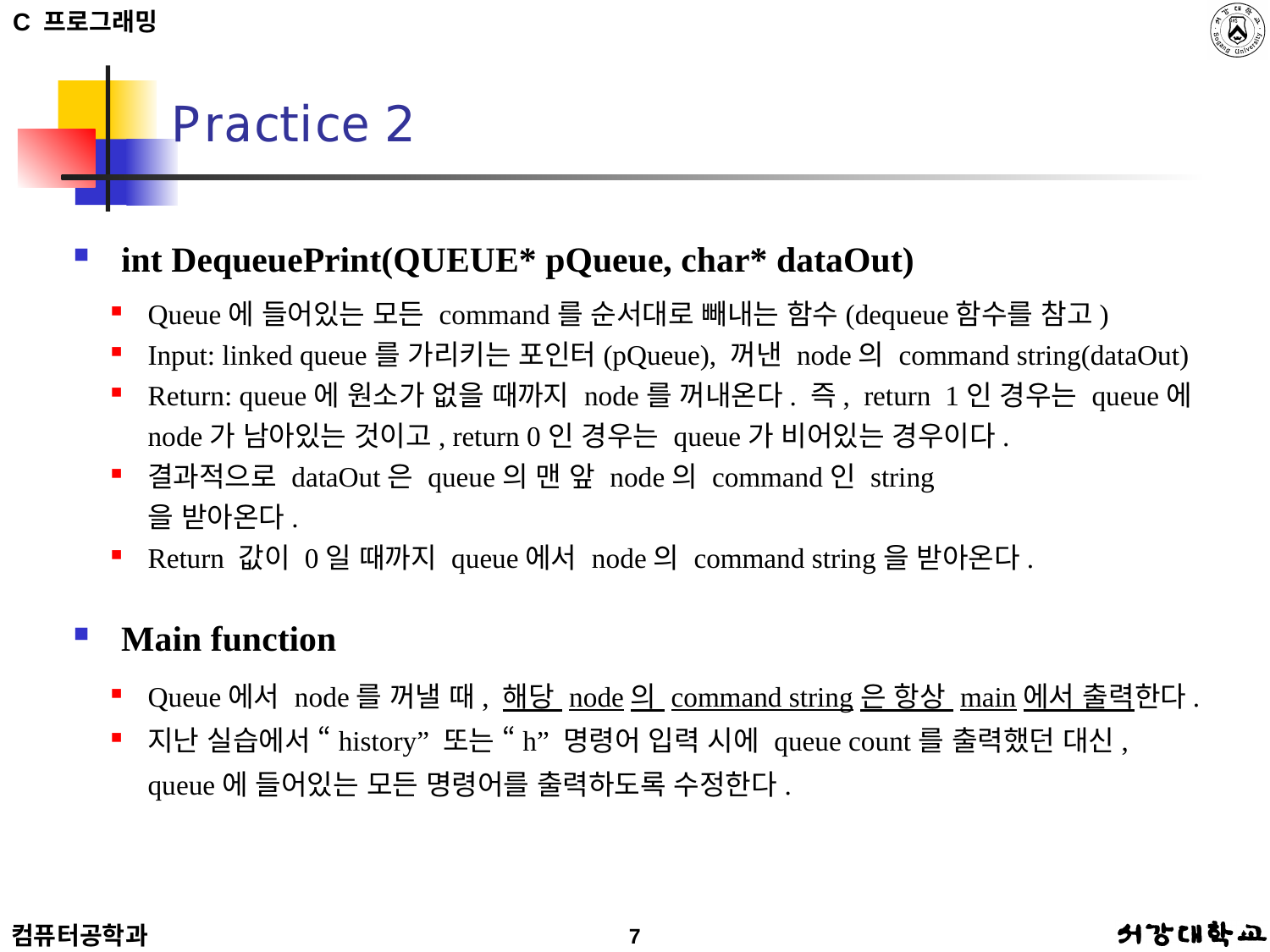

# Practice 2
int DequeuePrint(QUEUE* pQueue, char* dataOut)
Queue에 들어있는 모든 command를 순서대로 빼내는 함수(dequeue함수를 참고)
Input: linked queue를 가리키는 포인터(pQueue), 꺼낸 node의 command string(dataOut)
Return: queue에 원소가 없을 때까지 node를 꺼내온다. 즉,  return  1인 경우는 queue에 node가 남아있는 것이고, return 0인 경우는 queue가 비어있는 경우이다.
결과적으로 dataOut은 queue의 맨 앞 node의 command인 string
을 받아온다.
Return 값이 0일 때까지 queue에서 node의 command string을 받아온다.

Main function
Queue에서 node를 꺼낼 때, 해당 node의 command string은 항상 main에서 출력한다.
지난 실습에서 “history” 또는 “h” 명령어 입력 시에 queue count를 출력했던 대신, queue에 들어있는 모든 명령어를 출력하도록 수정한다.

7